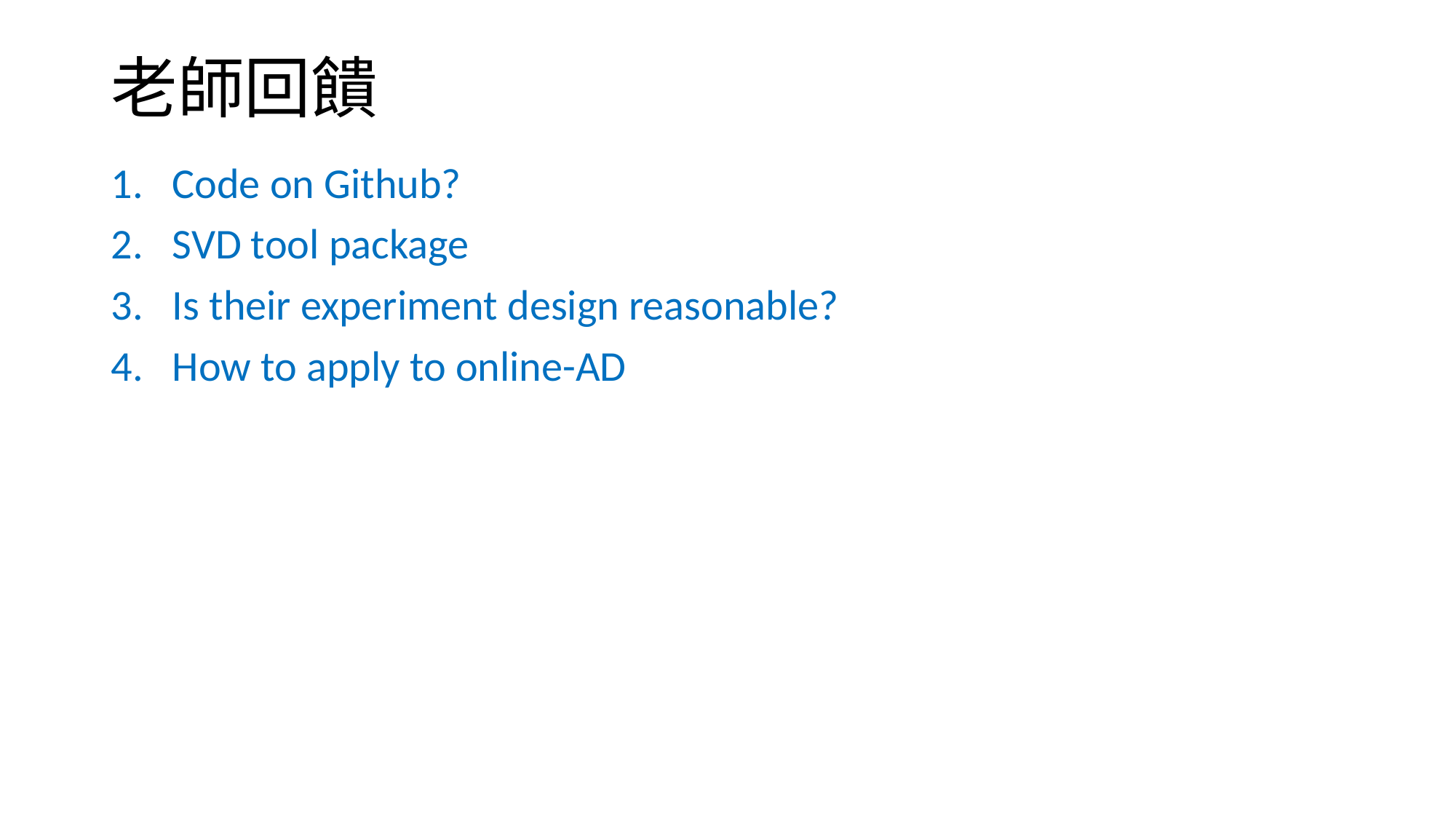

# 老師回饋
Code on Github?
SVD tool package
Is their experiment design reasonable?
How to apply to online-AD